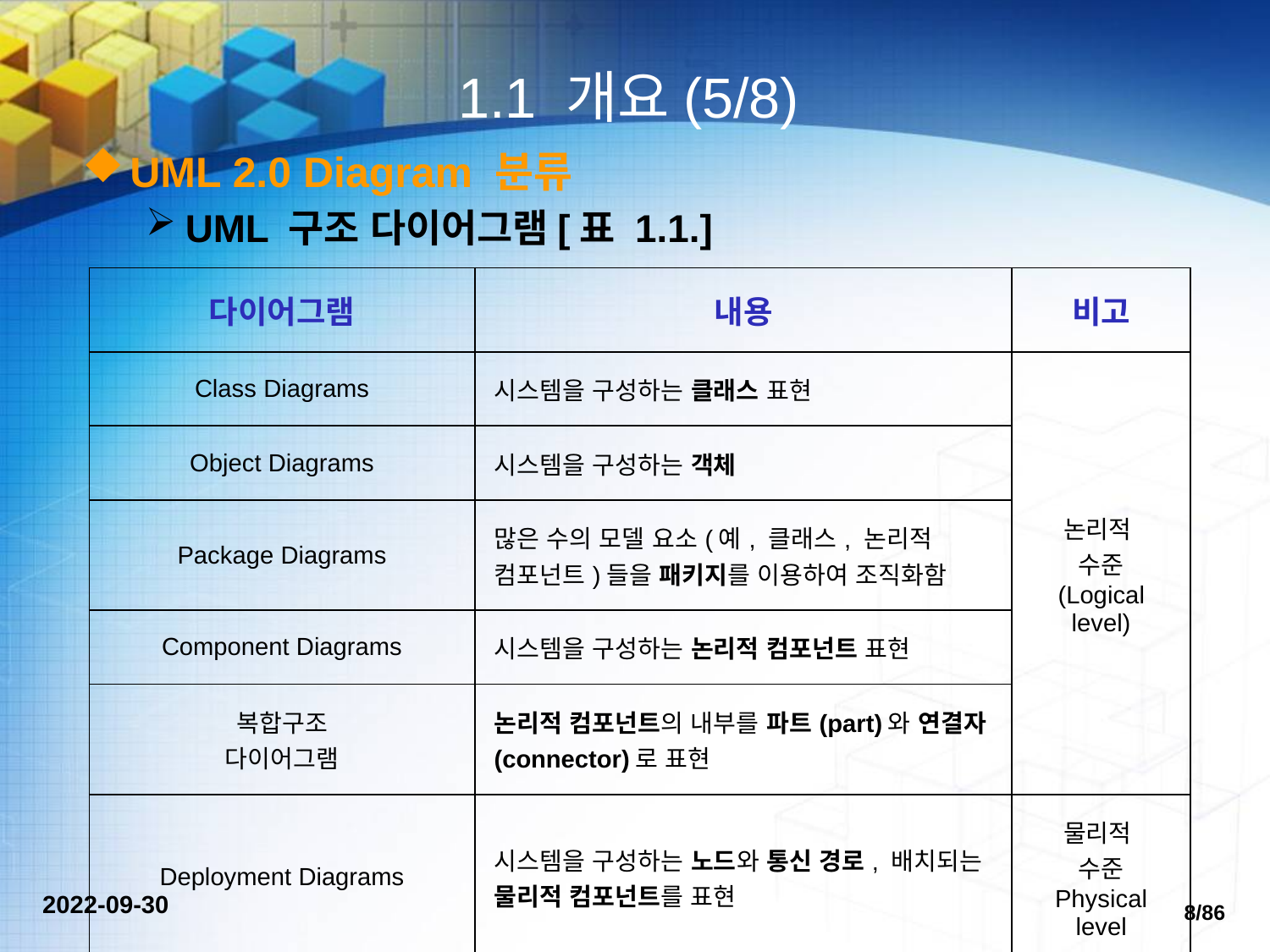

# 1.1 개요(5/8)
UML 2.0 Diagram 분류
UML 구조 다이어그램[표 1.1.]
| 다이어그램 | 내용 | 비고 |
| --- | --- | --- |
| Class Diagrams | 시스템을 구성하는 클래스 표현 | 논리적 수준 (Logical level) |
| Object Diagrams | 시스템을 구성하는 객체 |  |
| Package Diagrams | 많은 수의 모델 요소(예, 클래스, 논리적 컴포넌트)들을 패키지를 이용하여 조직화함 |  |
| Component Diagrams | 시스템을 구성하는 논리적 컴포넌트 표현 |  |
| 복합구조 다이어그램 | 논리적 컴포넌트의 내부를 파트(part)와 연결자(connector)로 표현 |  |
| Deployment Diagrams | 시스템을 구성하는 노드와 통신 경로, 배치되는 물리적 컴포넌트를 표현 | 물리적 수준 Physical level |
2022-09-30
8/86